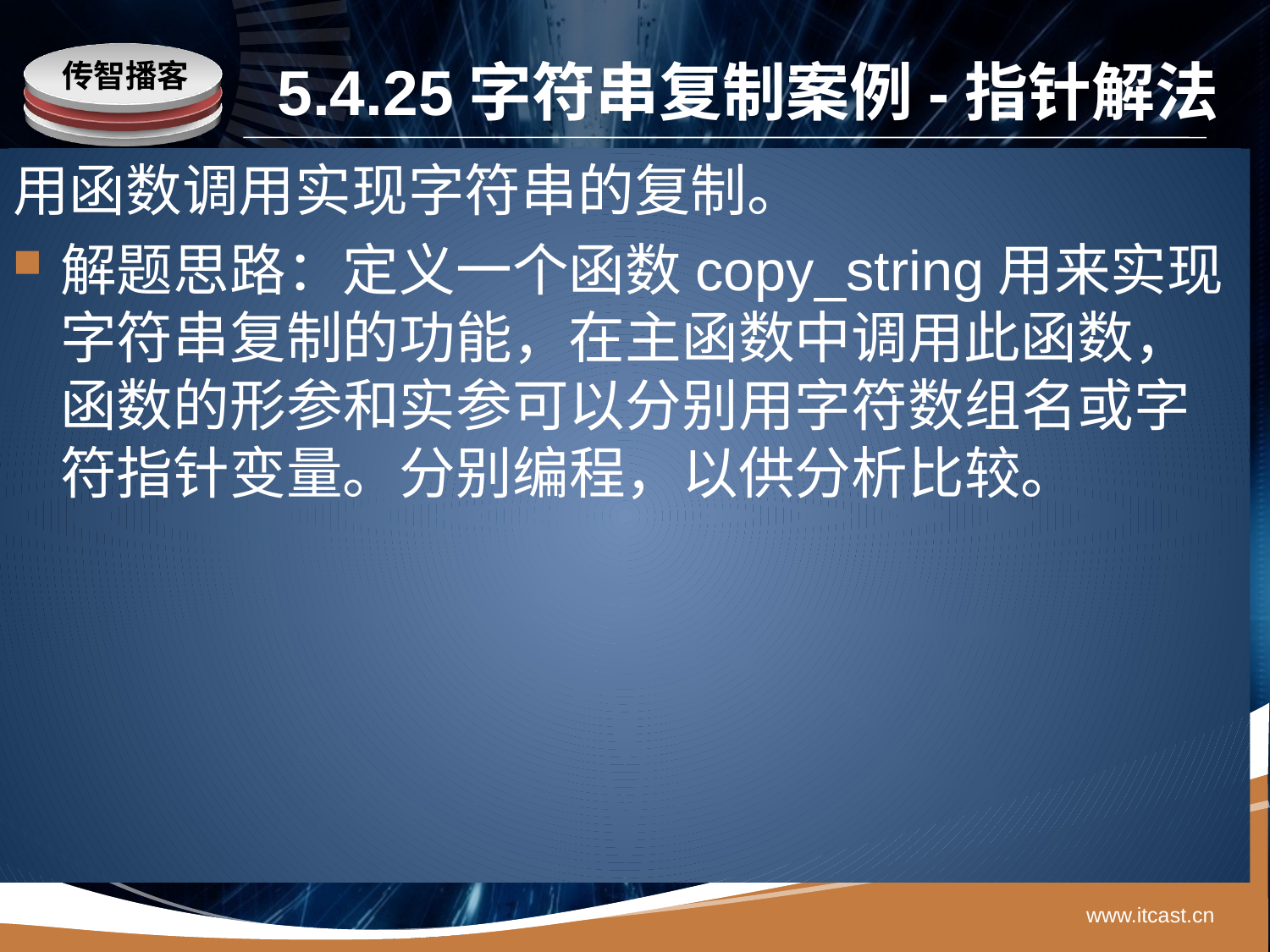

# 5.4.25字符串复制案例-指针解法
用函数调用实现字符串的复制。
解题思路：定义一个函数copy_string用来实现字符串复制的功能，在主函数中调用此函数，函数的形参和实参可以分别用字符数组名或字符指针变量。分别编程，以供分析比较。
www.itcast.cn